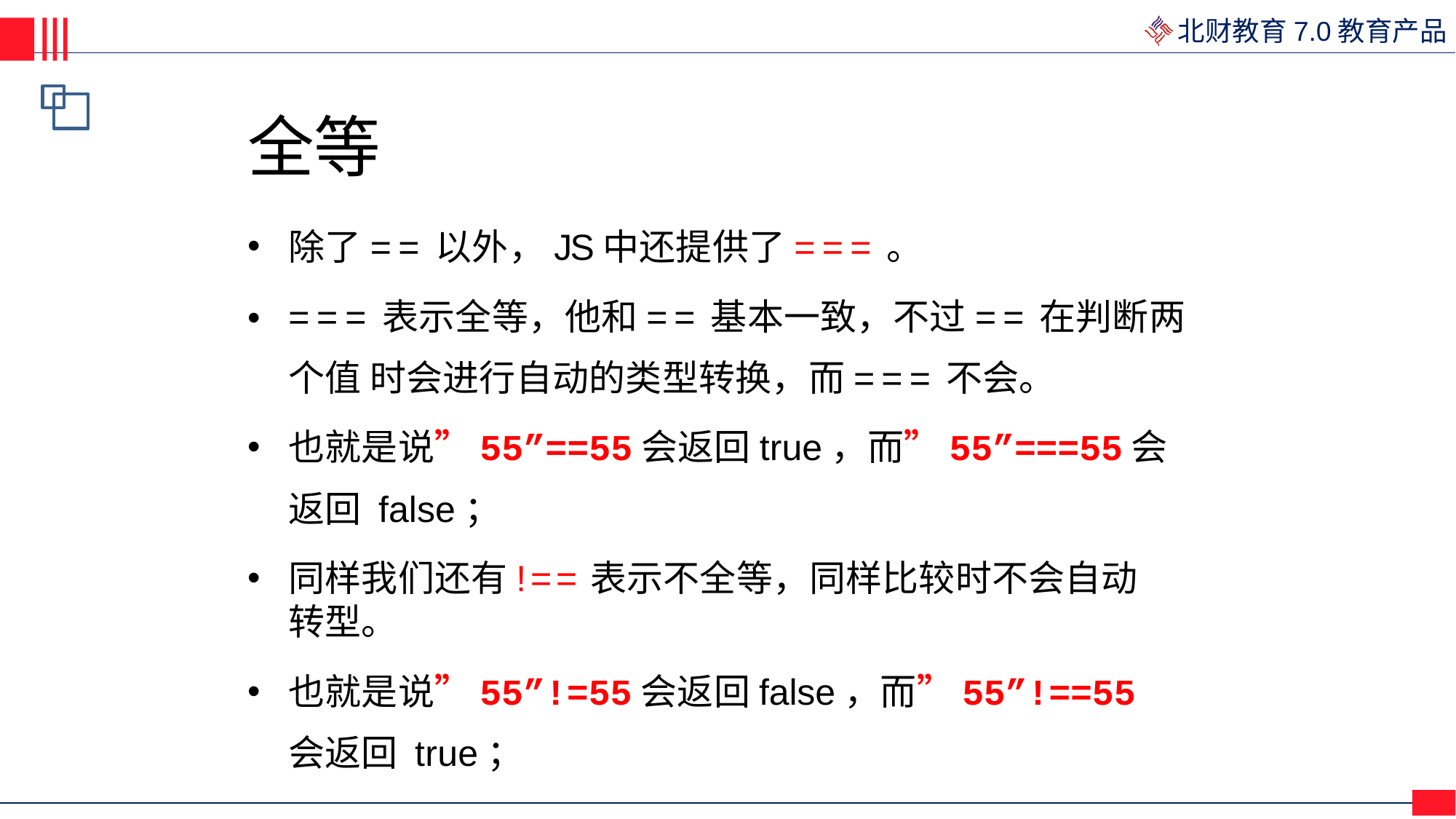

# 全等
除了==以外，JS中还提供了===。
•	===表示全等，他和==基本一致，不过==在判断两个值 时会进行自动的类型转换，而===不会。
也就是说”55”==55会返回true，而”55”===55会返回 false；
同样我们还有!==表示不全等，同样比较时不会自动转型。
也就是说”55”!=55会返回false，而”55”!==55会返回 true；